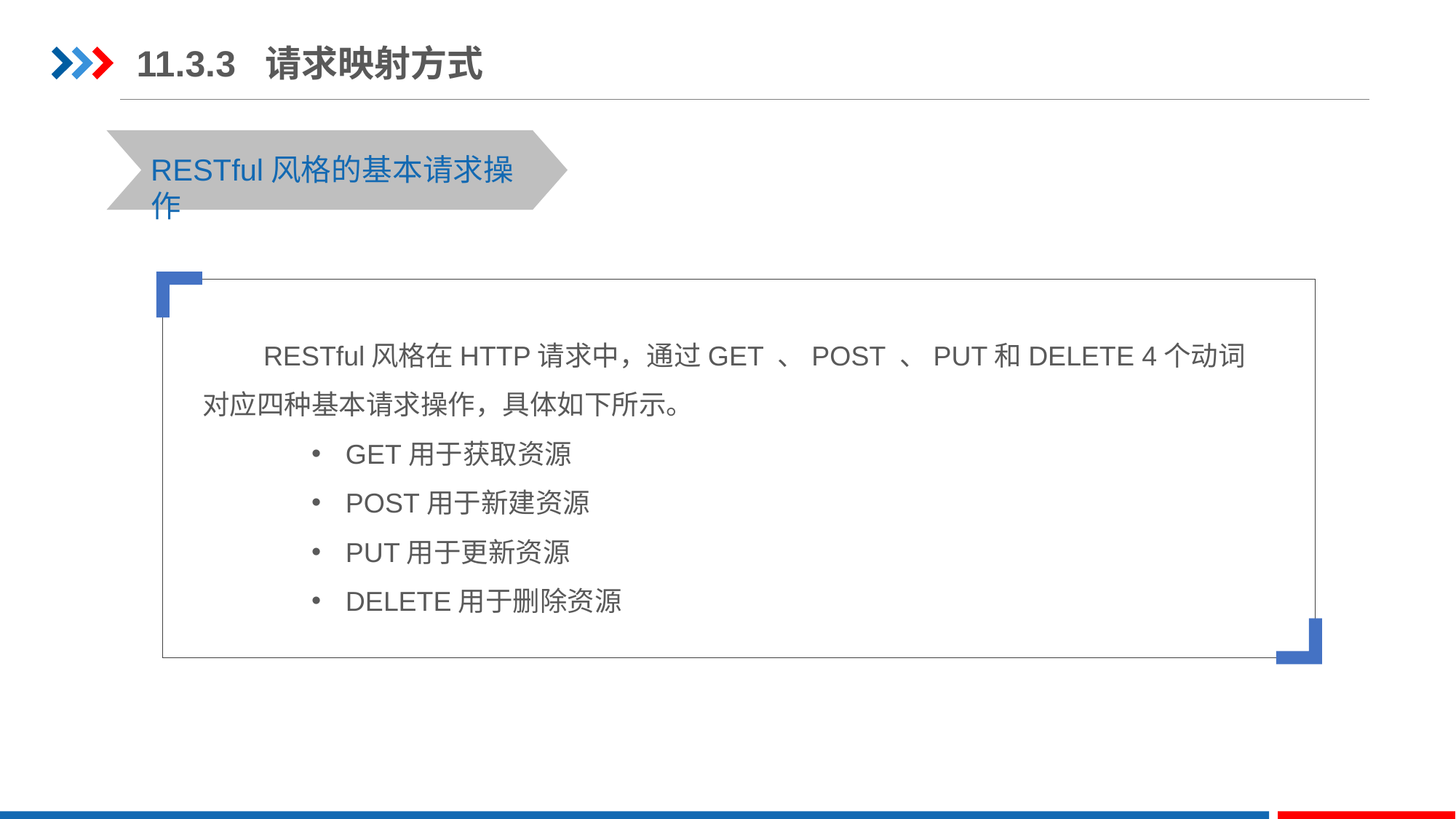

11.3.3  请求映射方式

RESTful风格的基本请求操作

        RESTful风格在HTTP请求中，通过GET 、POST 、PUT和DELETE 4个动词对应四种基本请求操作，具体如下所示。
GET用于获取资源
POST用于新建资源
PUT用于更新资源
DELETE用于删除资源